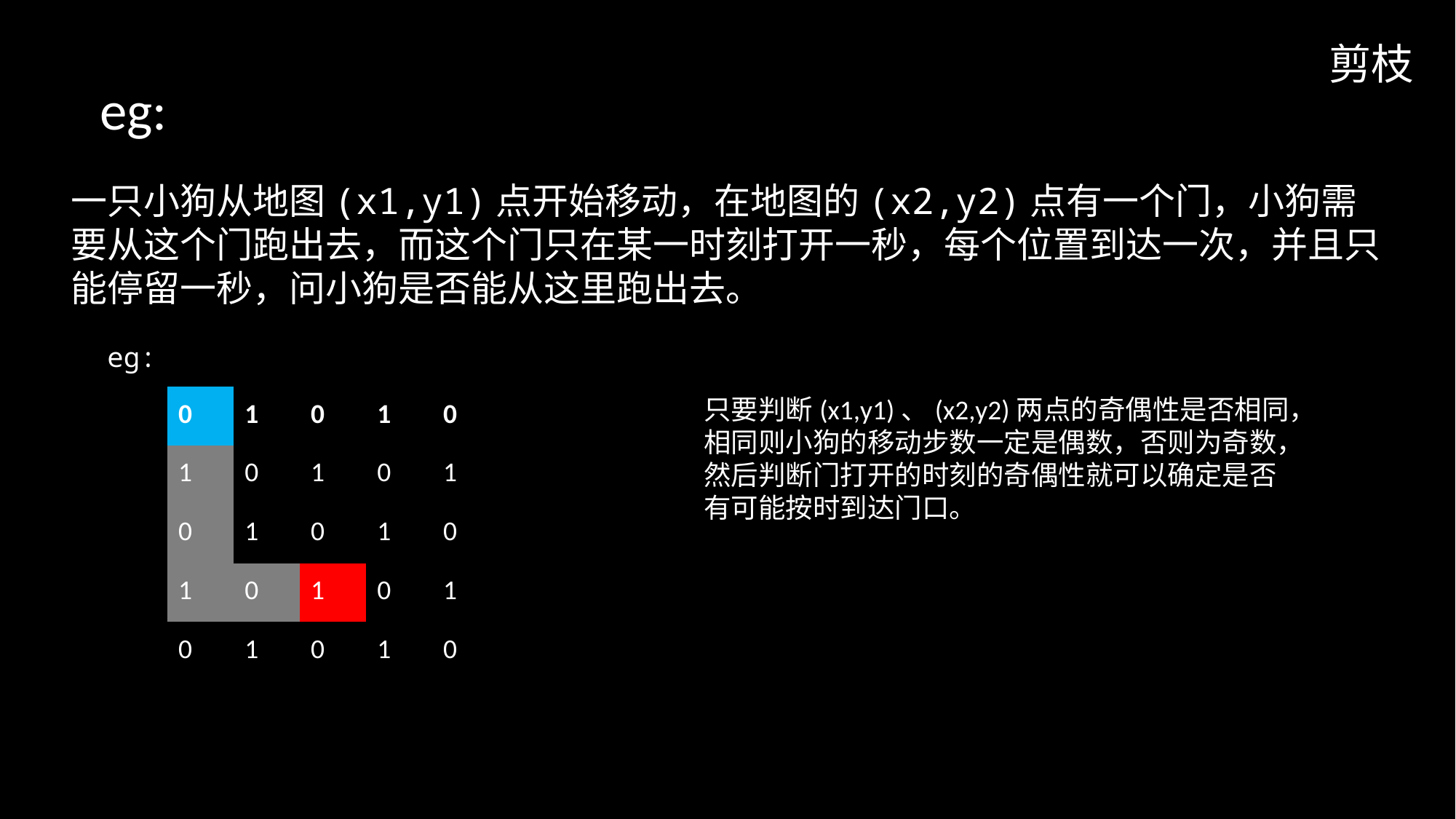

剪枝
eg:
一只小狗从地图(x1,y1)点开始移动，在地图的(x2,y2)点有一个门，小狗需要从这个门跑出去，而这个门只在某一时刻打开一秒，每个位置到达一次，并且只能停留一秒，问小狗是否能从这里跑出去。
eg:

| 0 | 1 | 0 | 1 | 0 |
| --- | --- | --- | --- | --- |
| 1 | 0 | 1 | 0 | 1 |
| 0 | 1 | 0 | 1 | 0 |
| 1 | 0 | 1 | 0 | 1 |
| 0 | 1 | 0 | 1 | 0 |
只要判断(x1,y1)、(x2,y2)两点的奇偶性是否相同，相同则小狗的移动步数一定是偶数，否则为奇数，然后判断门打开的时刻的奇偶性就可以确定是否有可能按时到达门口。